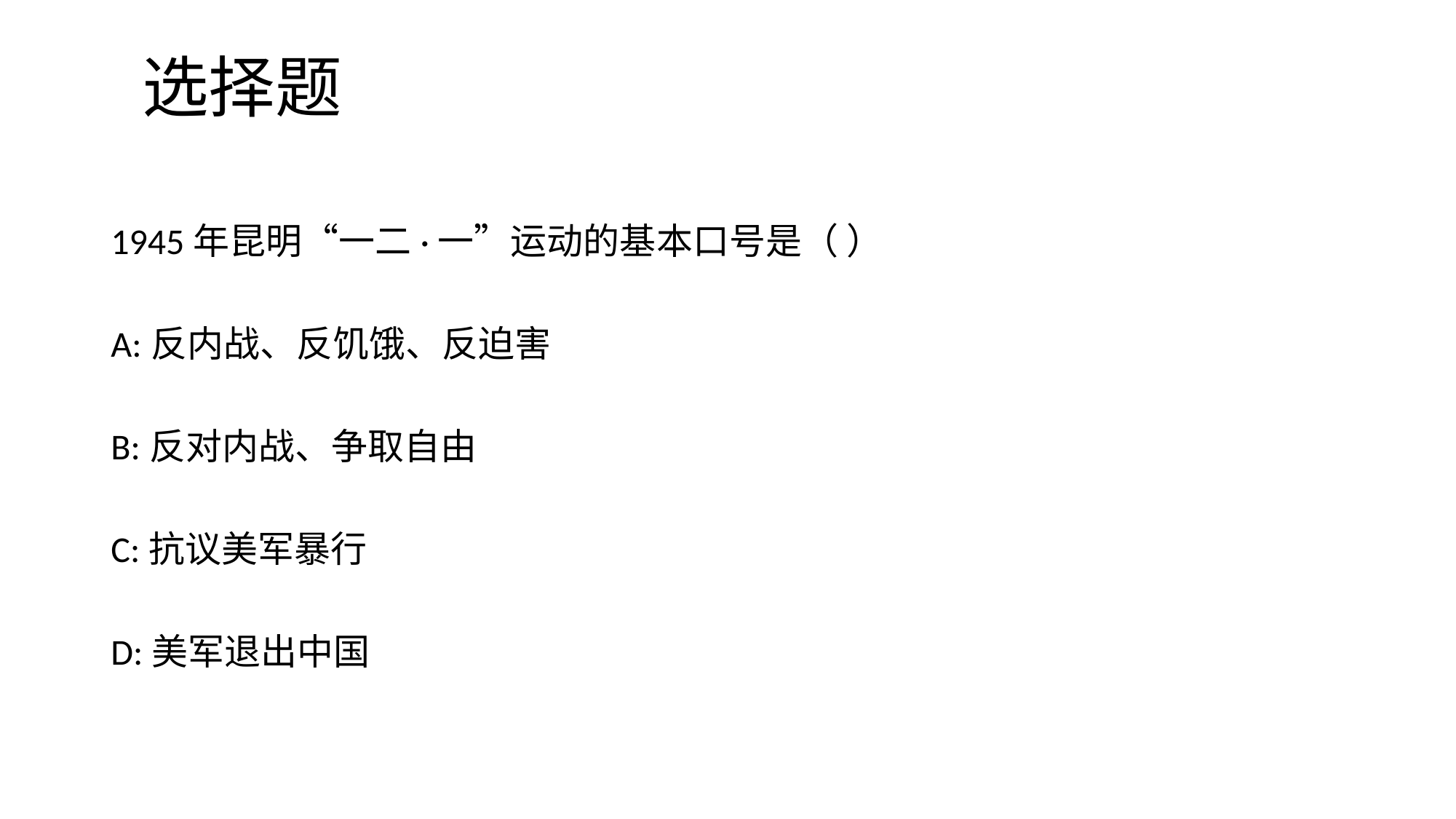

# 选择题
1945年昆明“一二·一”运动的基本口号是（ ）
A:反内战、反饥饿、反迫害
B:反对内战、争取自由
C:抗议美军暴行
D:美军退出中国